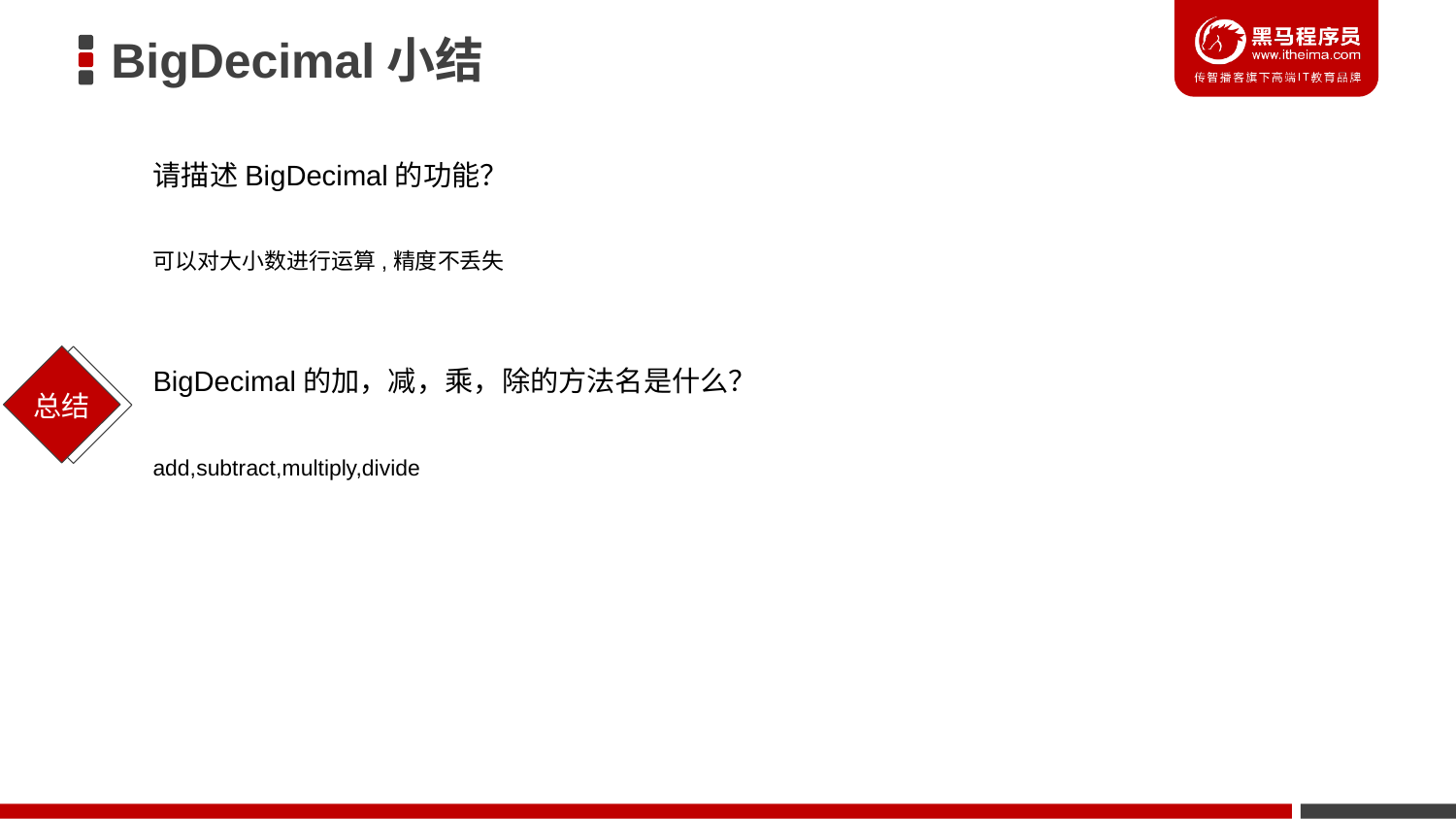

# BigDecimal小结
请描述BigDecimal的功能？
可以对大小数进行运算,精度不丢失
BigDecimal的加，减，乘，除的方法名是什么？
add,subtract,multiply,divide